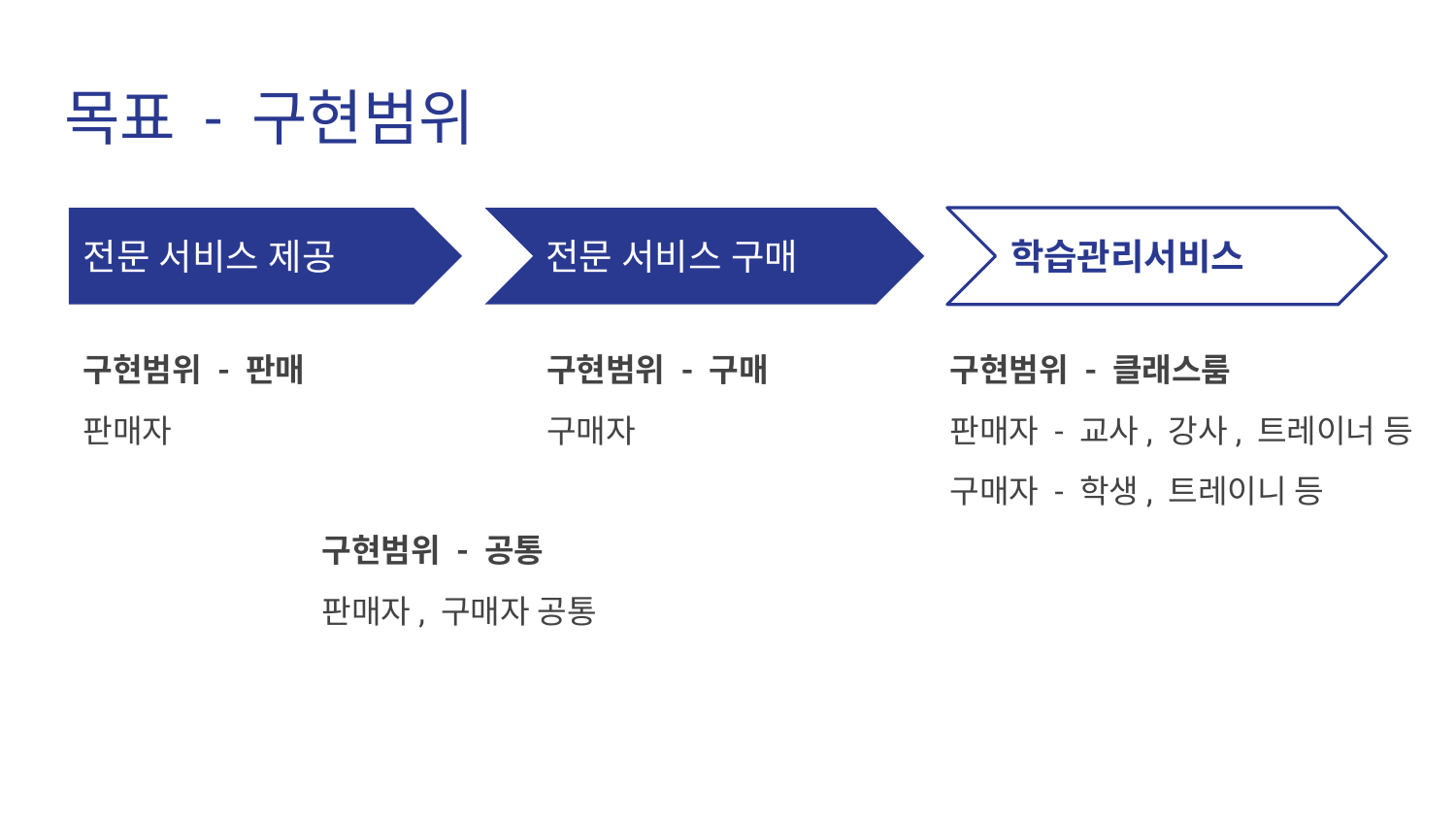

# 목표 - 구현범위

전문 서비스 제공
전문 서비스 구매
학습관리서비스
구현범위 - 판매
판매자
구현범위 - 구매
구매자
구현범위 - 클래스룸
판매자 - 교사, 강사, 트레이너 등
구매자 - 학생, 트레이니 등
구현범위 - 공통
판매자, 구매자 공통